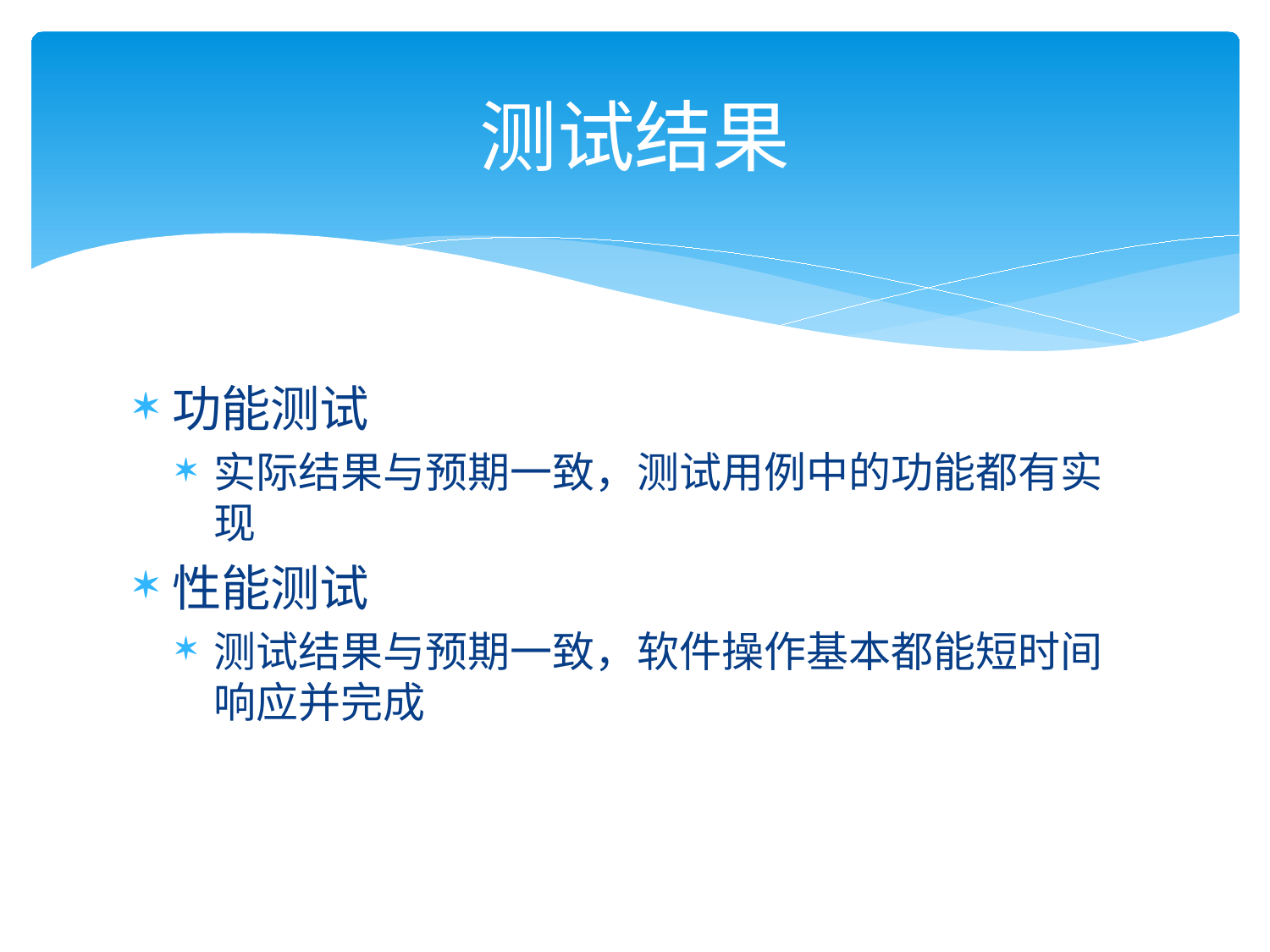

# 测试结果
功能测试
实际结果与预期一致，测试用例中的功能都有实现
性能测试
测试结果与预期一致，软件操作基本都能短时间响应并完成